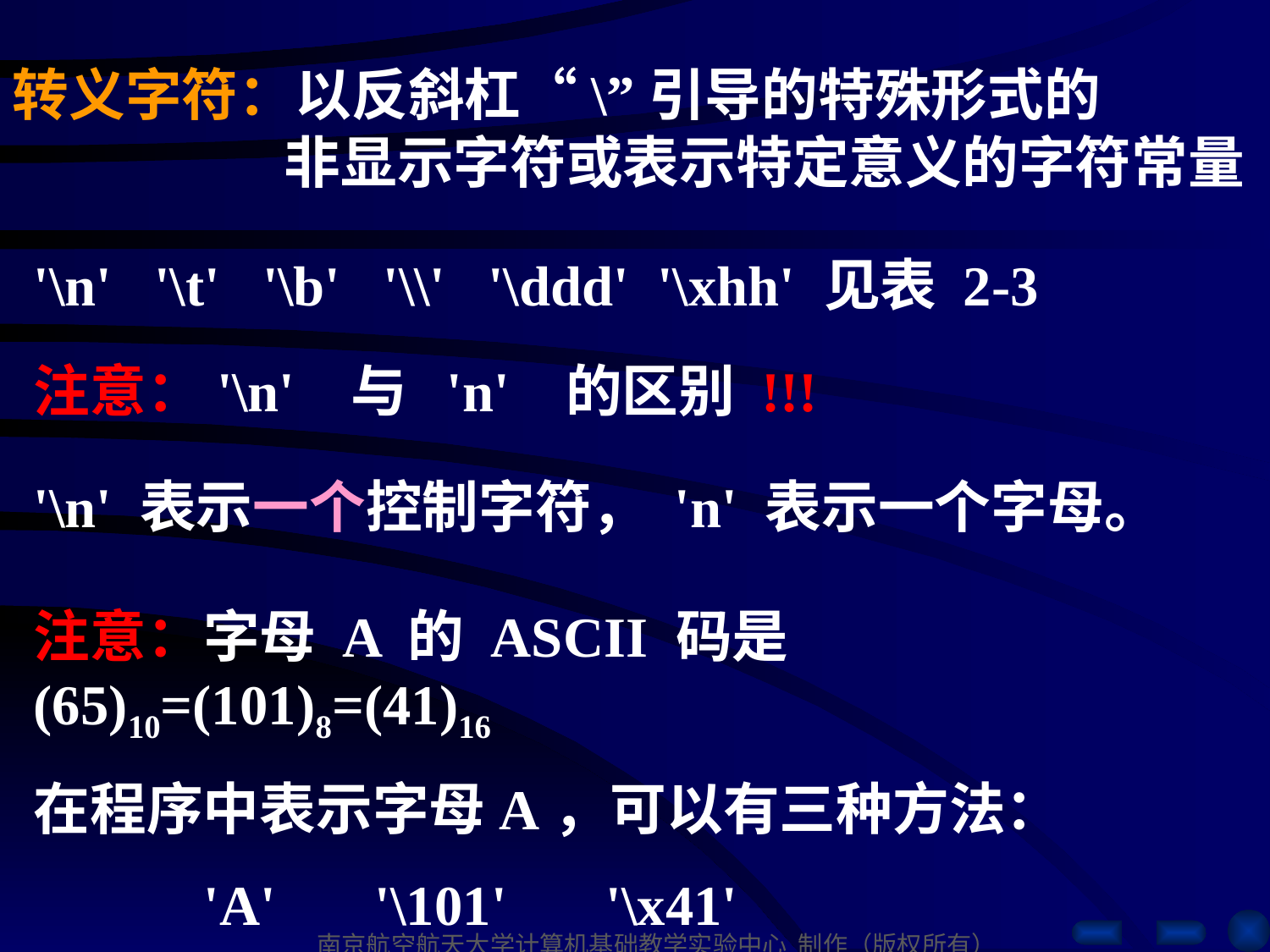

转义字符：以反斜杠“\”引导的特殊形式的
                    非显示字符或表示特定意义的字符常量
'\n'   '\t'   '\b'   '\\'   '\ddd'  '\xhh' 见表 2-3
注意：'\n'   与  'n'   的区别 !!!
'\n' 表示一个控制字符， 'n' 表示一个字母。
注意：字母 A 的 ASCII 码是(65)10=(101)8=(41)16
在程序中表示字母A，可以有三种方法：
            'A'       '\101'       '\x41'